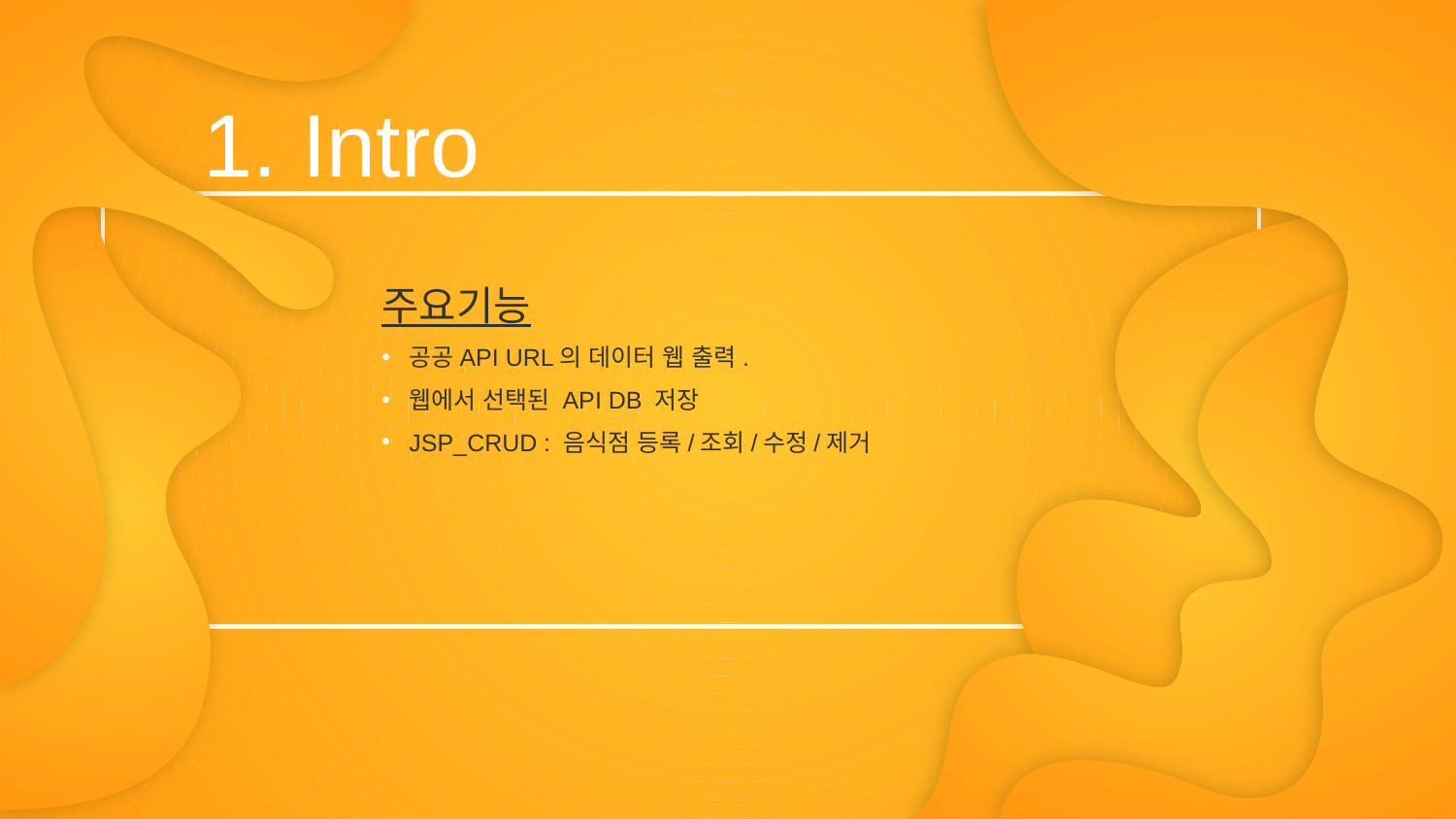

# 1. Intro
주요기능
공공API URL의 데이터 웹 출력.
웹에서 선택된 API DB 저장
JSP_CRUD : 음식점 등록/조회/수정/제거